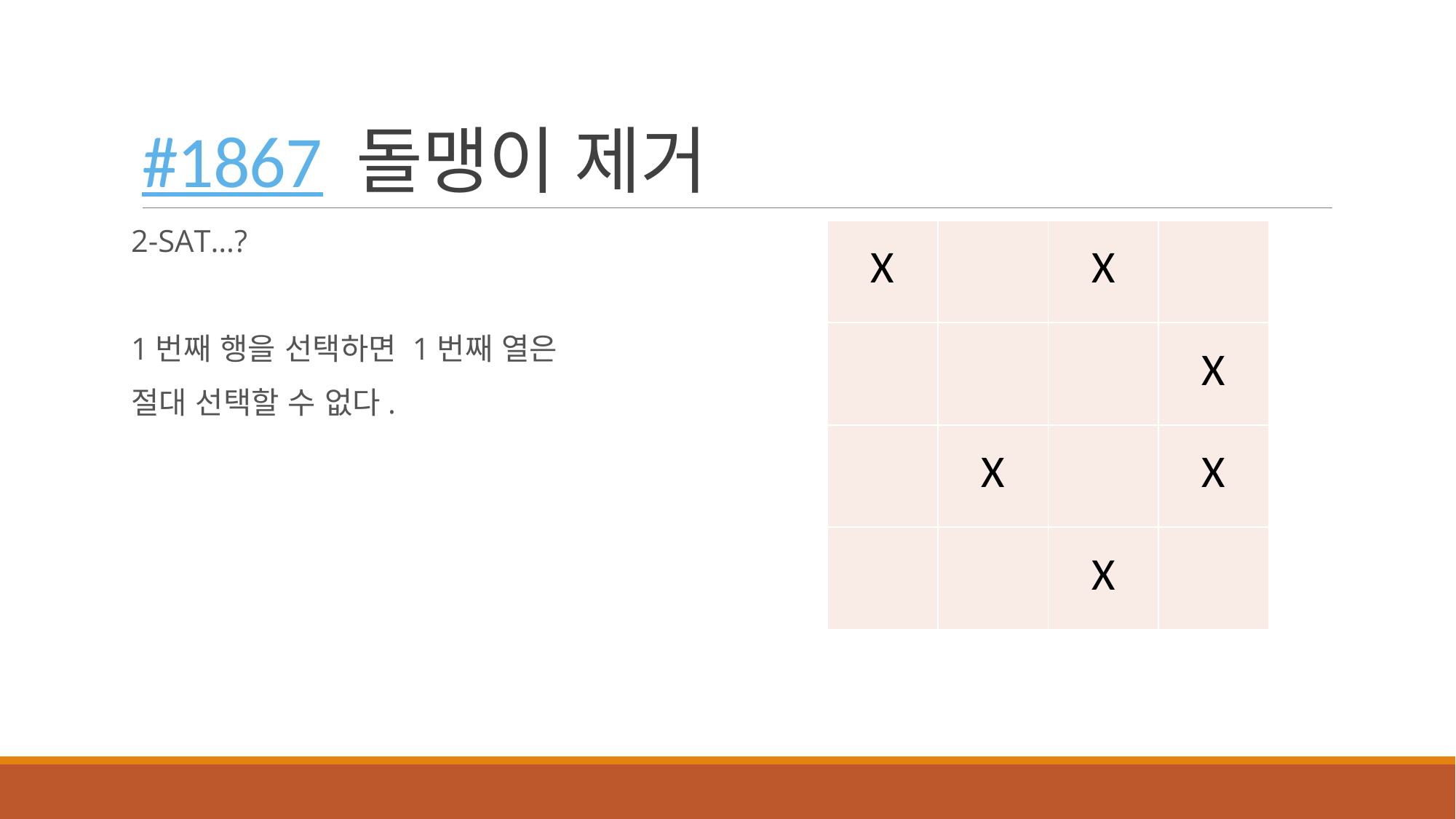

# #1867 돌맹이 제거
2-SAT…?

1번째 행을 선택하면 1번째 열은
절대 선택할 수 없다.
| X |  | X |  |
| --- | --- | --- | --- |
|  |  |  | X |
|  | X |  | X |
|  |  | X |  |